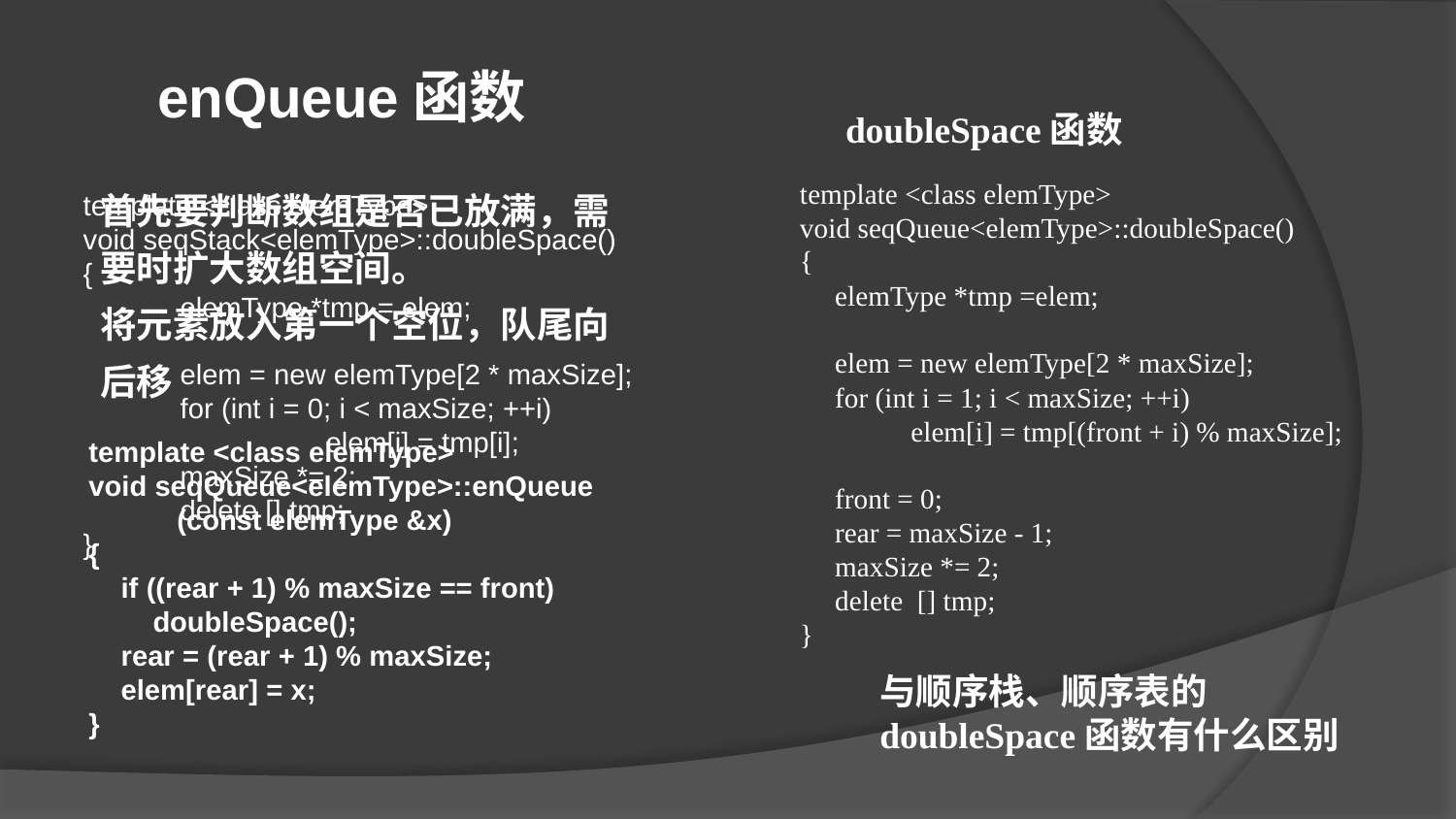

enQueue函数
doubleSpace函数
首先要判断数组是否已放满，需要时扩大数组空间。
将元素放入第一个空位，队尾向后移
template <class elemType>
void seqQueue<elemType>::doubleSpace()
{
     elemType *tmp =elem;

     elem = new elemType[2 * maxSize];
     for (int i = 1; i < maxSize; ++i)
	  elem[i] = tmp[(front + i) % maxSize];

     front = 0;
     rear = maxSize - 1;
     maxSize *= 2;
     delete  [] tmp;
}
template <class elemType>
void seqStack<elemType>::doubleSpace()
{
	elemType *tmp = elem;

	elem = new elemType[2 * maxSize];
	for (int i = 0; i < maxSize; ++i)
		elem[i] = tmp[i];
	maxSize *= 2;
	delete [] tmp;
}
template <class elemType>
void seqQueue<elemType>::enQueue
           (const elemType &x)
{
    if ((rear + 1) % maxSize == front)
        doubleSpace();
    rear = (rear + 1) % maxSize;
    elem[rear] = x;
}
与顺序栈、顺序表的doubleSpace函数有什么区别